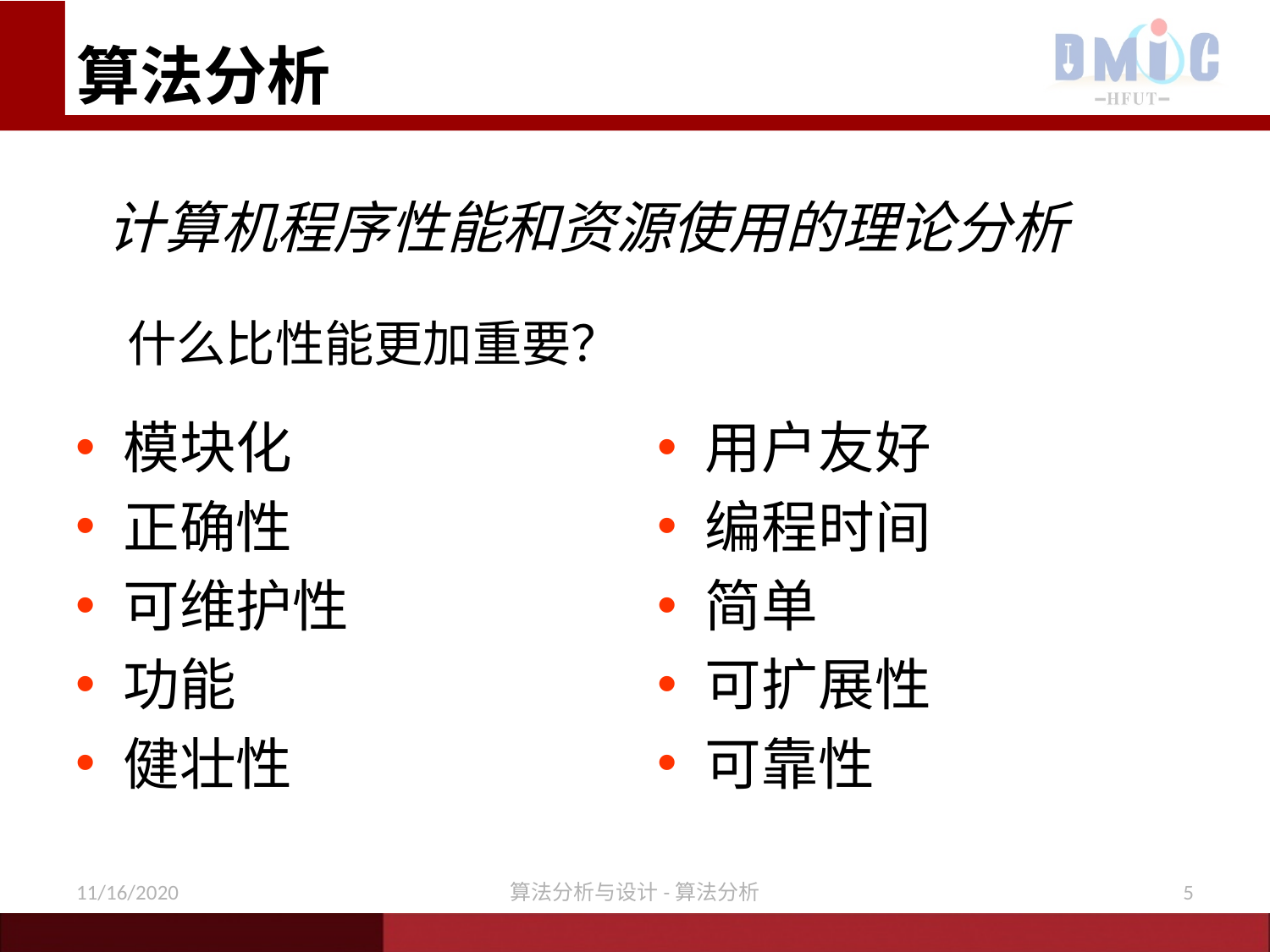

# 算法分析
计算机程序性能和资源使用的理论分析

什么比性能更加重要？
模块化
正确性
可维护性
功能
健壮性

用户友好
编程时间
简单
可扩展性
可靠性
11/16/2020
算法分析与设计-算法分析
5